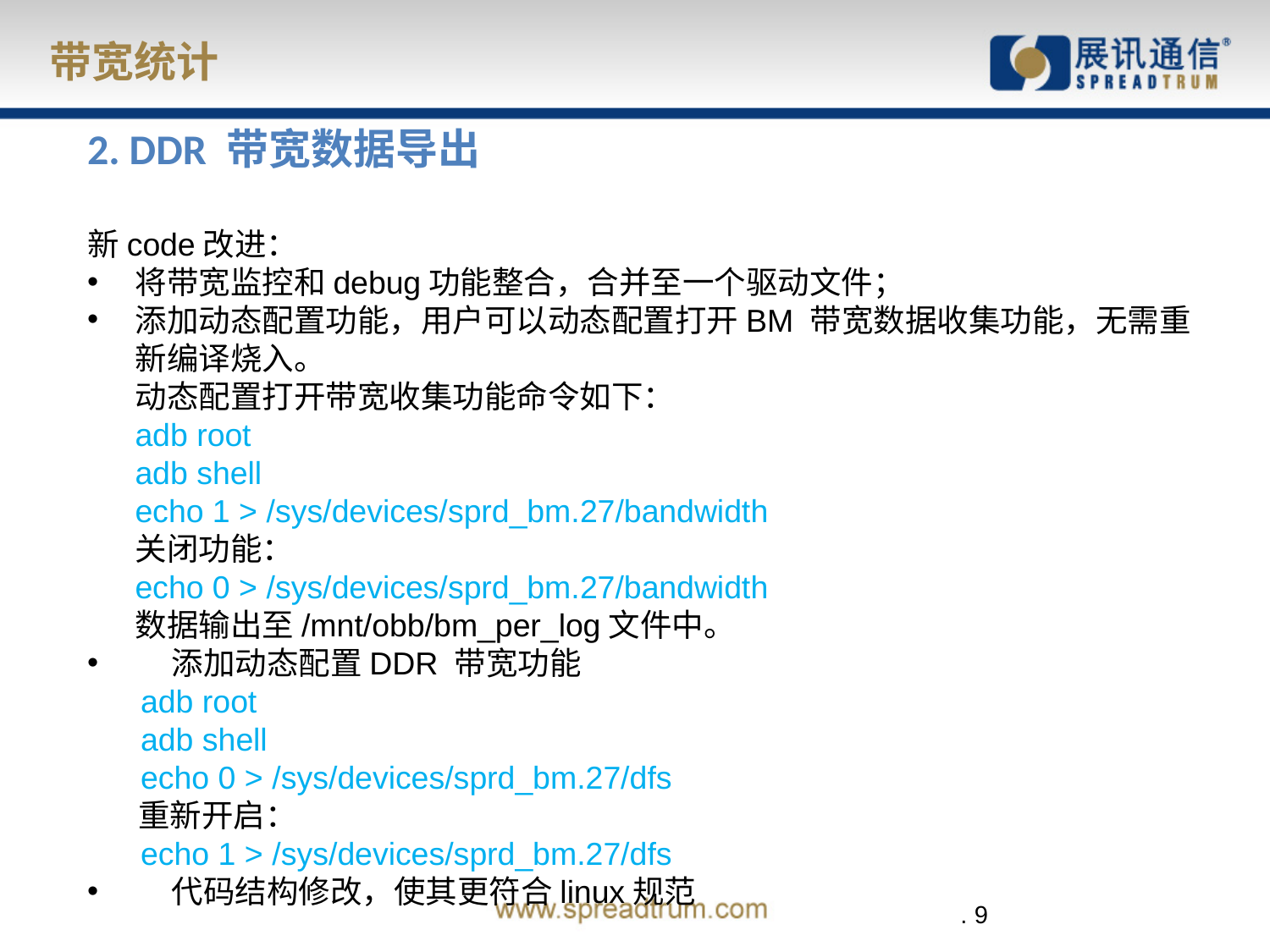

# 带宽统计
2. DDR 带宽数据导出

新code改进：
将带宽监控和debug功能整合，合并至一个驱动文件；
添加动态配置功能，用户可以动态配置打开BM 带宽数据收集功能，无需重新编译烧入。
	动态配置打开带宽收集功能命令如下：
	adb root
	adb shell
	echo 1 > /sys/devices/sprd_bm.27/bandwidth
	关闭功能：
	echo 0 > /sys/devices/sprd_bm.27/bandwidth
	数据输出至/mnt/obb/bm_per_log文件中。
    添加动态配置DDR 带宽功能
      adb root
      adb shell
      echo 0 > /sys/devices/sprd_bm.27/dfs
      重新开启：
      echo 1 > /sys/devices/sprd_bm.27/dfs
    代码结构修改，使其更符合linux规范
  . 9